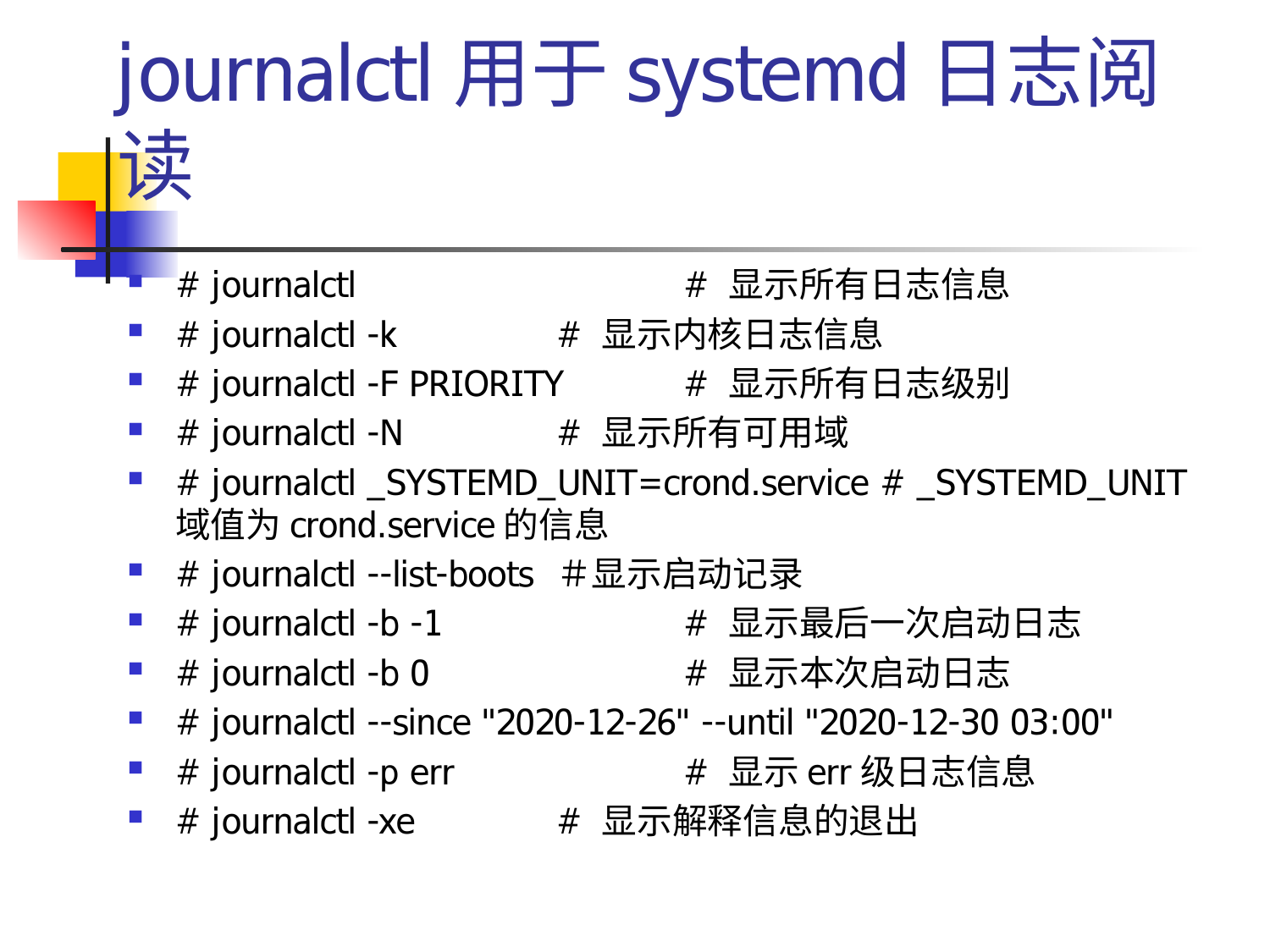

# journalctl用于systemd日志阅读
# journalctl 			# 显示所有日志信息
# journalctl -k 		# 显示内核日志信息
# journalctl -F PRIORITY 	# 显示所有日志级别
# journalctl -N 		# 显示所有可用域
# journalctl _SYSTEMD_UNIT=crond.service # _SYSTEMD_UNIT域值为crond.service的信息
# journalctl --list-boots 	＃显示启动记录
# journalctl -b -1 		# 显示最后一次启动日志
# journalctl -b 0 		# 显示本次启动日志
# journalctl --since "2020-12-26" --until "2020-12-30 03:00"
# journalctl -p err 		# 显示err级日志信息
# journalctl -xe 		# 显示解释信息的退出